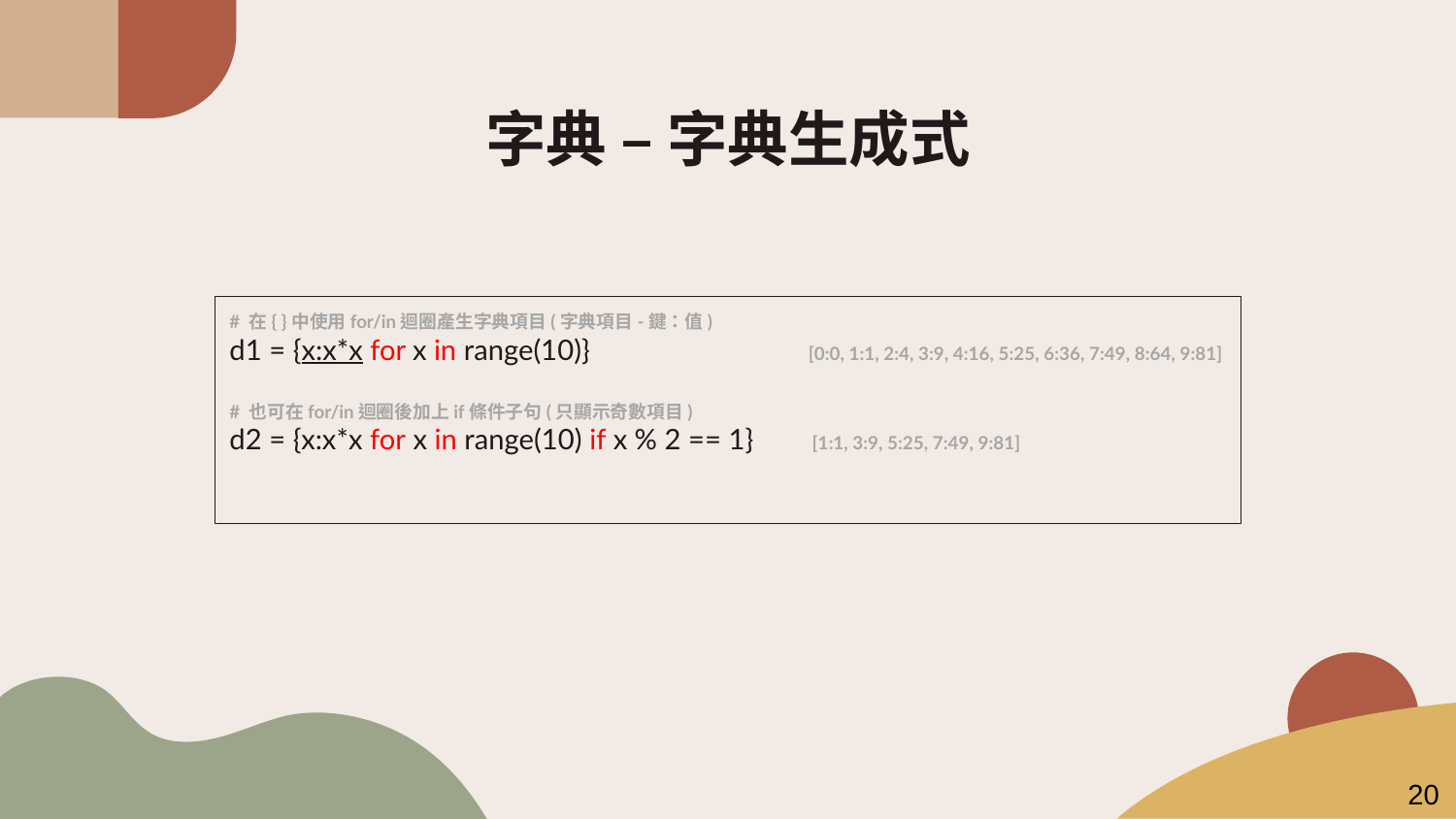

# 字典 – 字典生成式
# 在{ }中使用for/in迴圈產生字典項目(字典項目-鍵：值)
d1 = {x:x*x for x in range(10)}                              [0:0, 1:1, 2:4, 3:9, 4:16, 5:25, 6:36, 7:49, 8:64, 9:81]

# 也可在for/in迴圈後加上if條件子句(只顯示奇數項目)
d2 = {x:x*x for x in range(10) if x % 2 == 1}        [1:1, 3:9, 5:25, 7:49, 9:81]
20